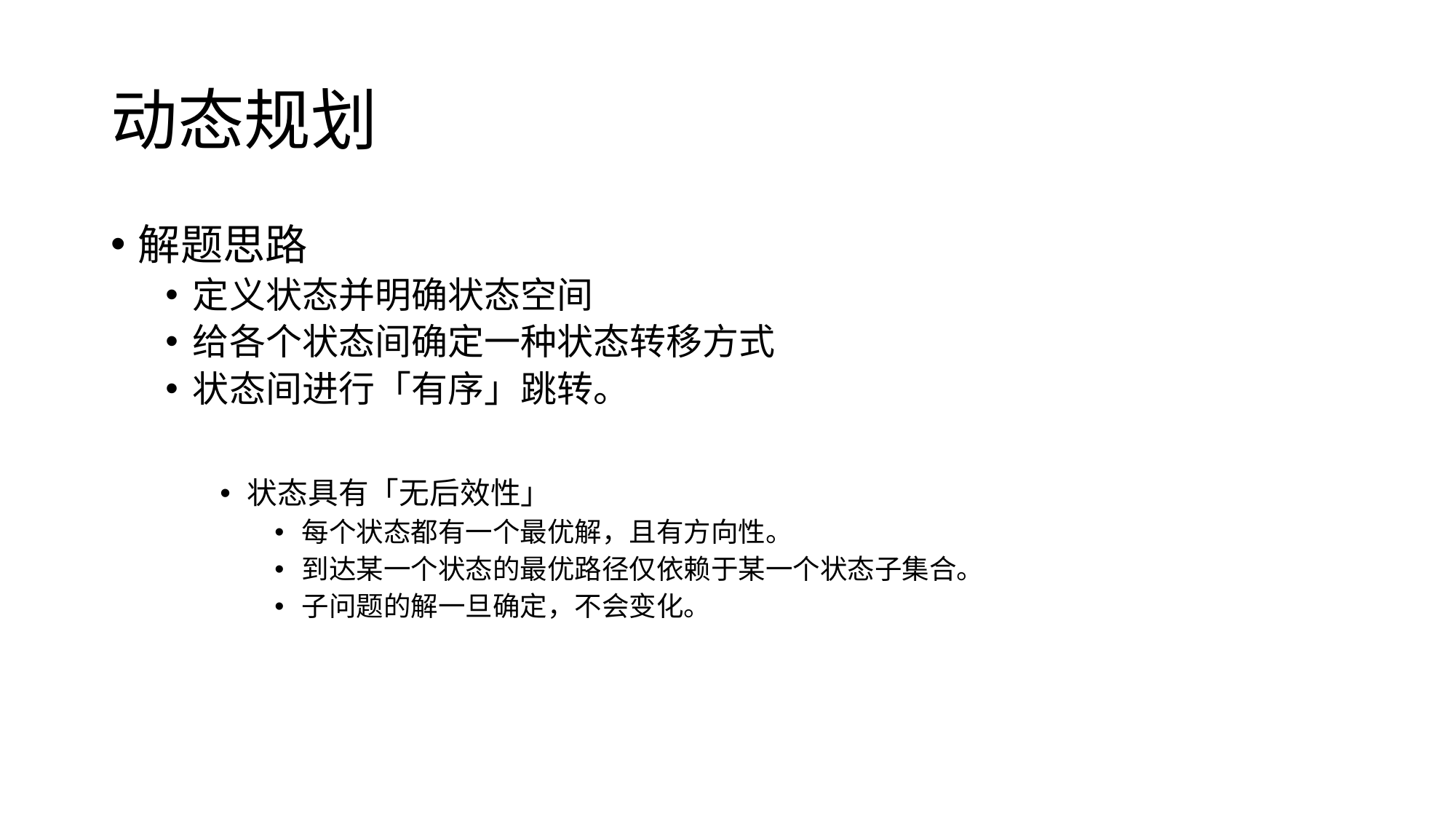

# 动态规划
解题思路
定义状态并明确状态空间
给各个状态间确定一种状态转移方式
状态间进行「有序」跳转。

状态具有「无后效性」
每个状态都有一个最优解，且有方向性。
到达某一个状态的最优路径仅依赖于某一个状态子集合。
子问题的解一旦确定，不会变化。